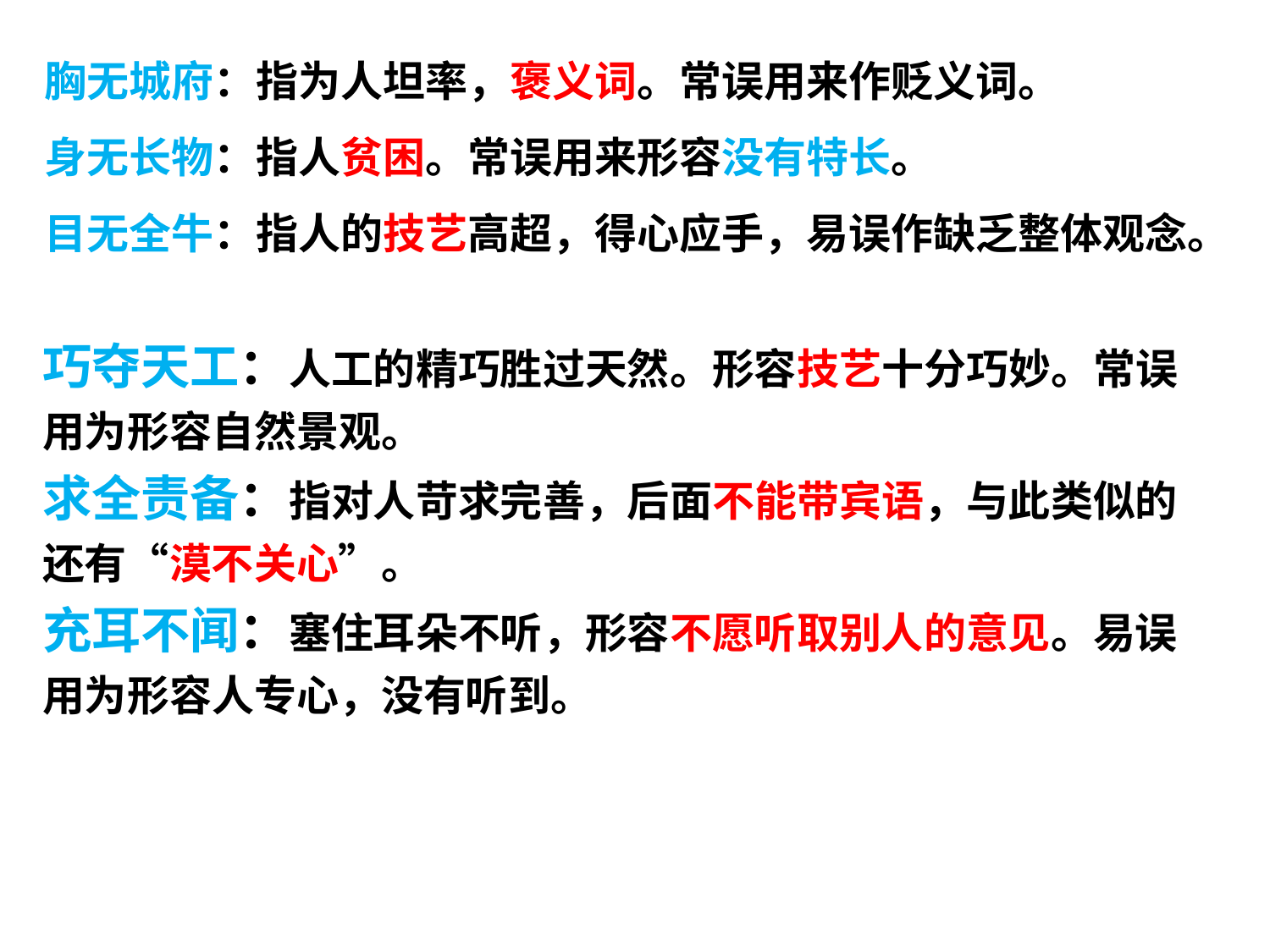

胸无城府：指为人坦率，褒义词。常误用来作贬义词。
身无长物：指人贫困。常误用来形容没有特长。
目无全牛：指人的技艺高超，得心应手，易误作缺乏整体观念。
巧夺天工：人工的精巧胜过天然。形容技艺十分巧妙。常误用为形容自然景观。
求全责备：指对人苛求完善，后面不能带宾语，与此类似的还有“漠不关心”。
充耳不闻：塞住耳朵不听，形容不愿听取别人的意见。易误用为形容人专心，没有听到。